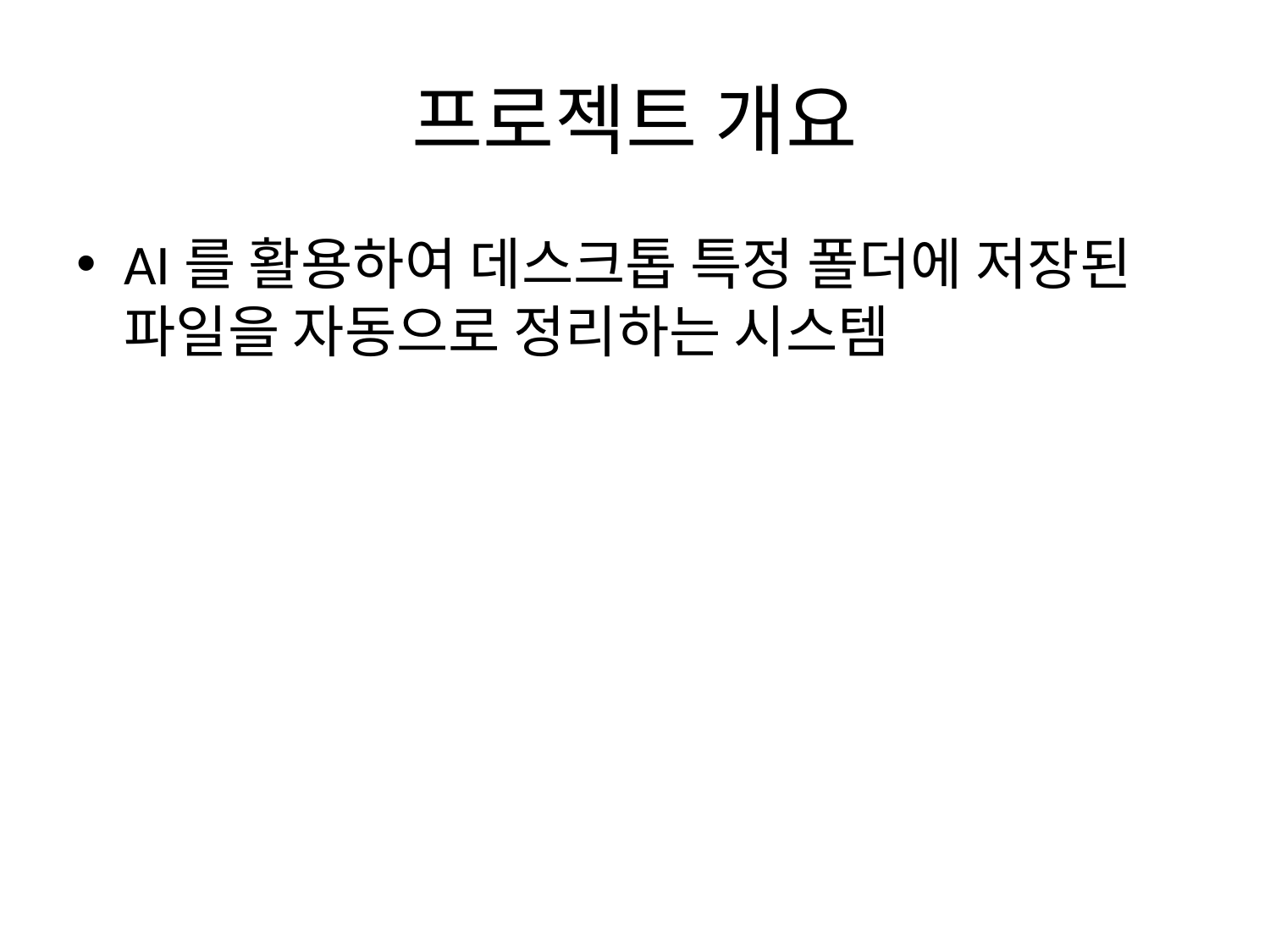

# 프로젝트 개요
AI를 활용하여 데스크톱 특정 폴더에 저장된 파일을 자동으로 정리하는 시스템